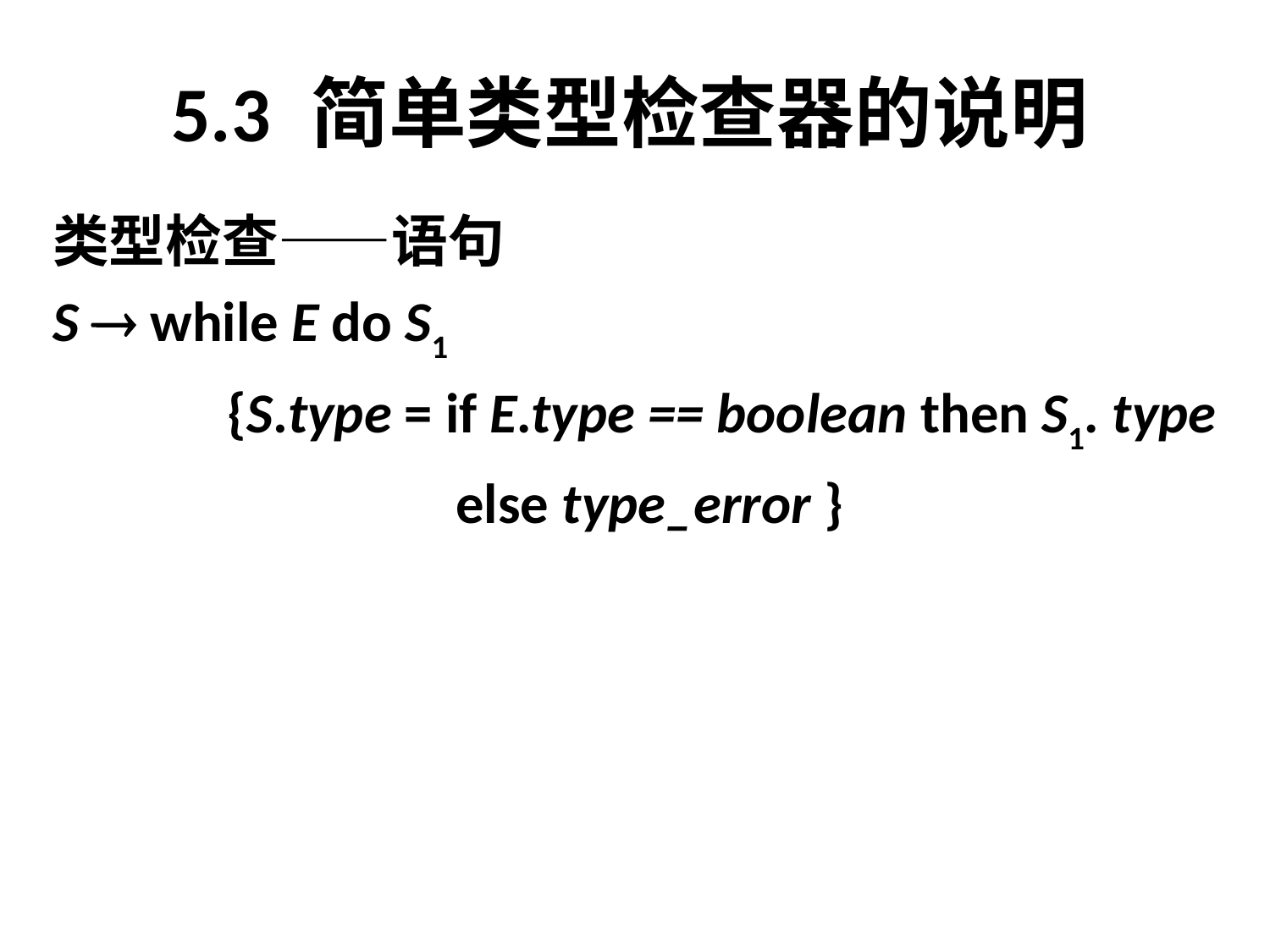

# 5.3 简单类型检查器的说明
类型检查——语句
S → while E do S1
		{S.type = if E.type == boolean then S1. type
			        else type_error }